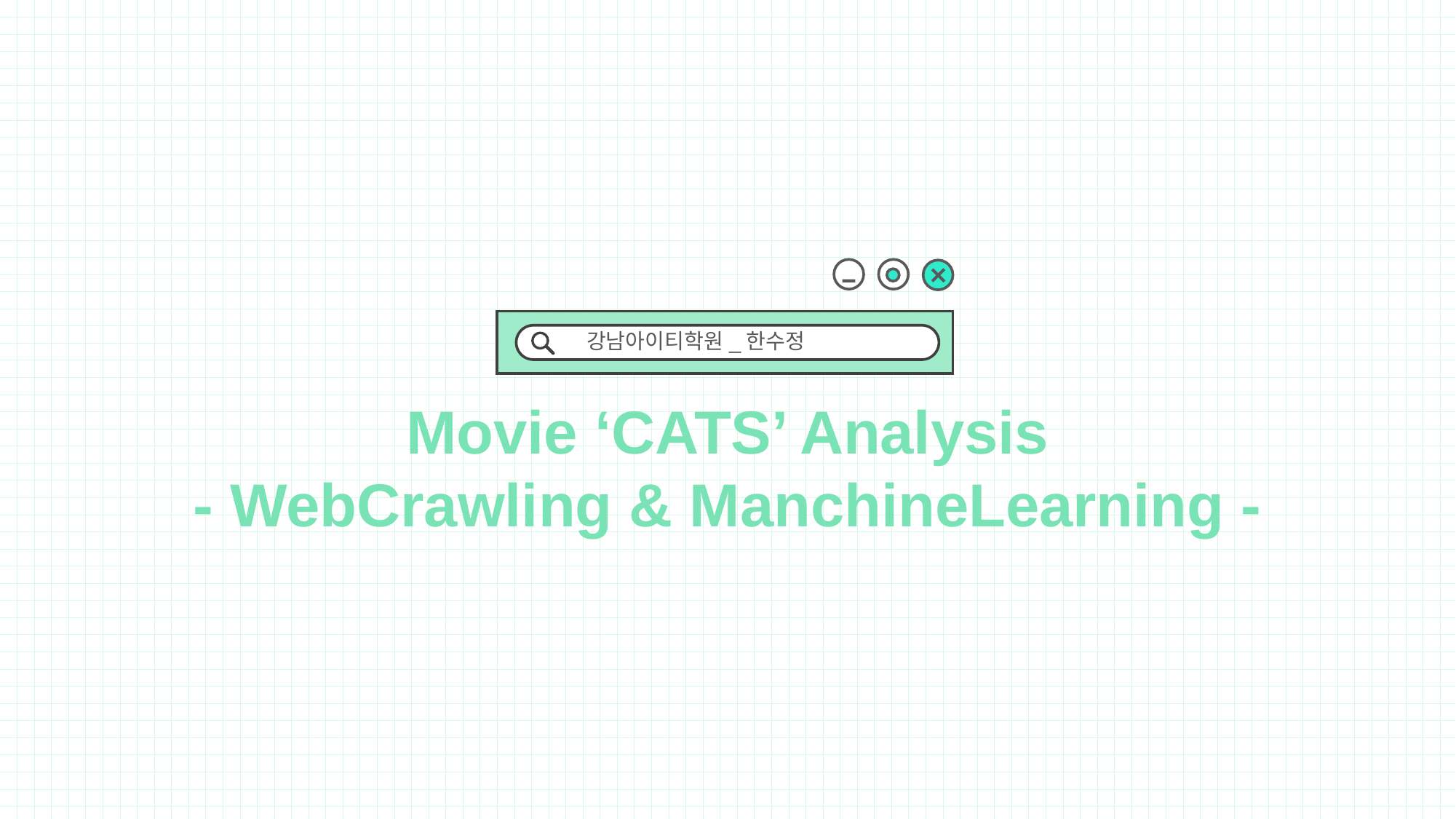

강남아이티학원_한수정

Movie ‘CATS’ Analysis
- WebCrawling & ManchineLearning -